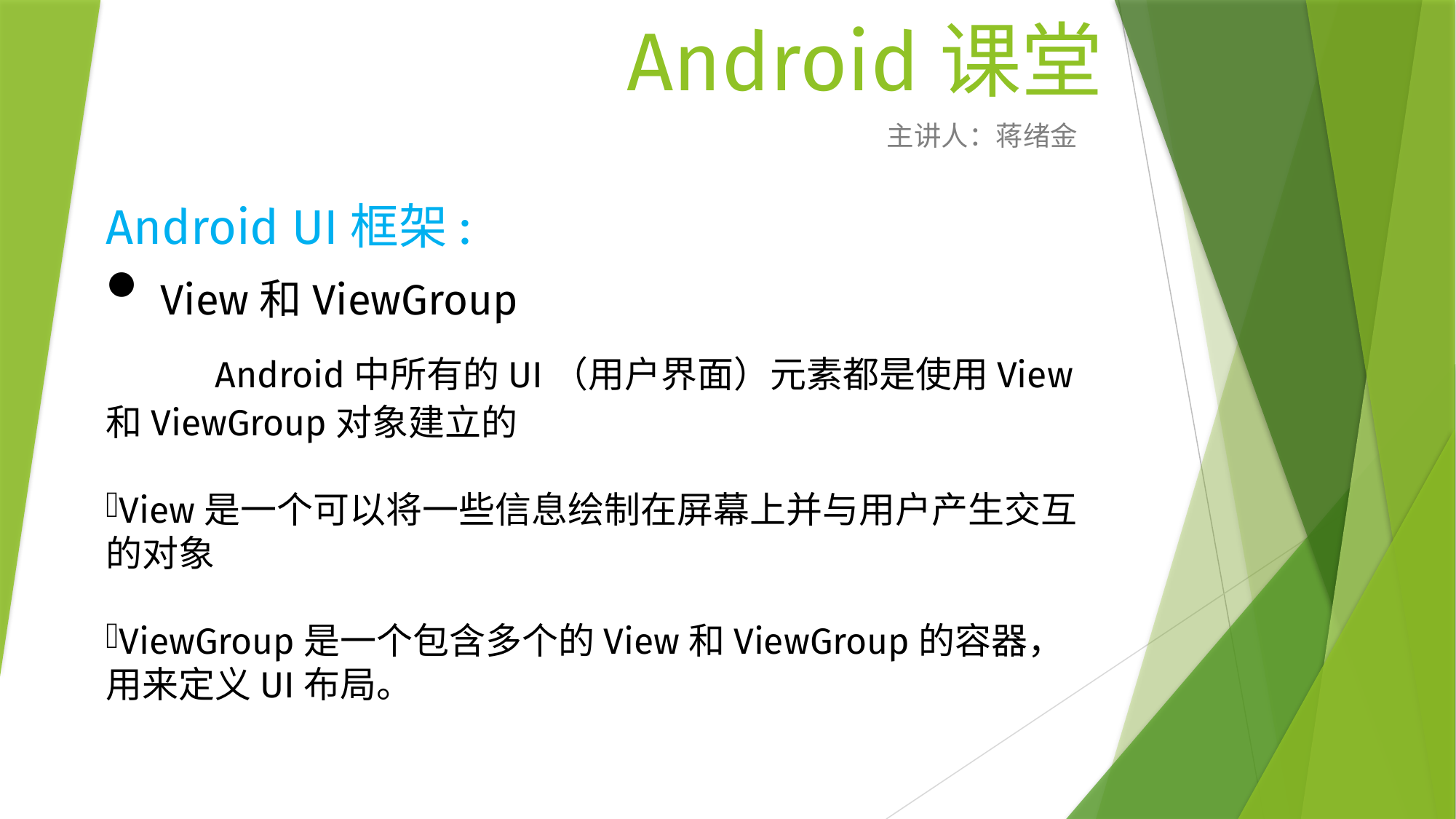

# Android课堂
主讲人：蒋绪金
Android UI框架:
View和ViewGroup
	Android中所有的UI（用户界面）元素都是使用View和ViewGroup对象建立的

View是一个可以将一些信息绘制在屏幕上并与用户产生交互的对象

ViewGroup是一个包含多个的View和ViewGroup的容器，用来定义UI布局。